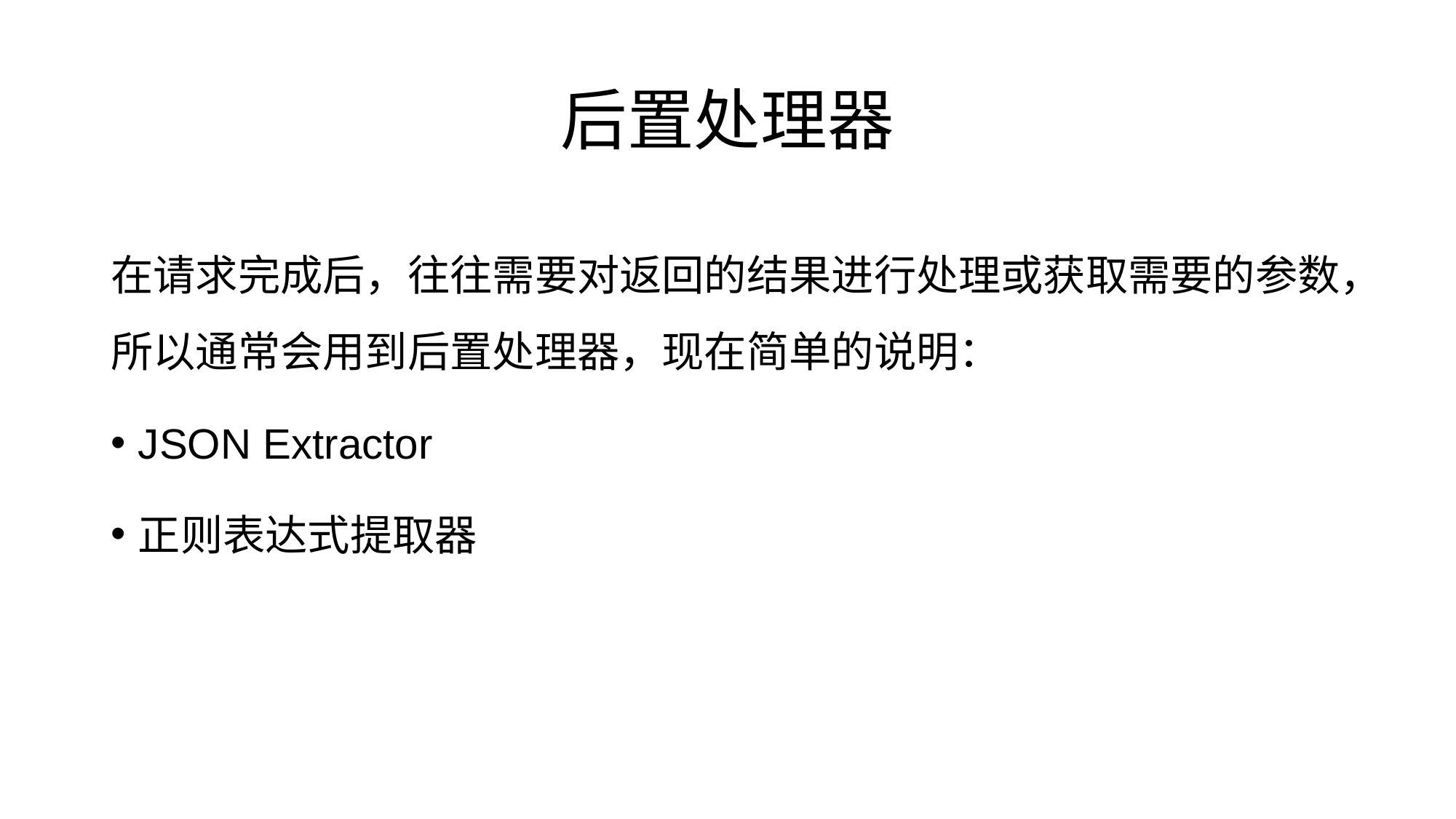

# 后置处理器
在请求完成后，往往需要对返回的结果进行处理或获取需要的参数，所以通常会用到后置处理器，现在简单的说明：
JSON Extractor
正则表达式提取器